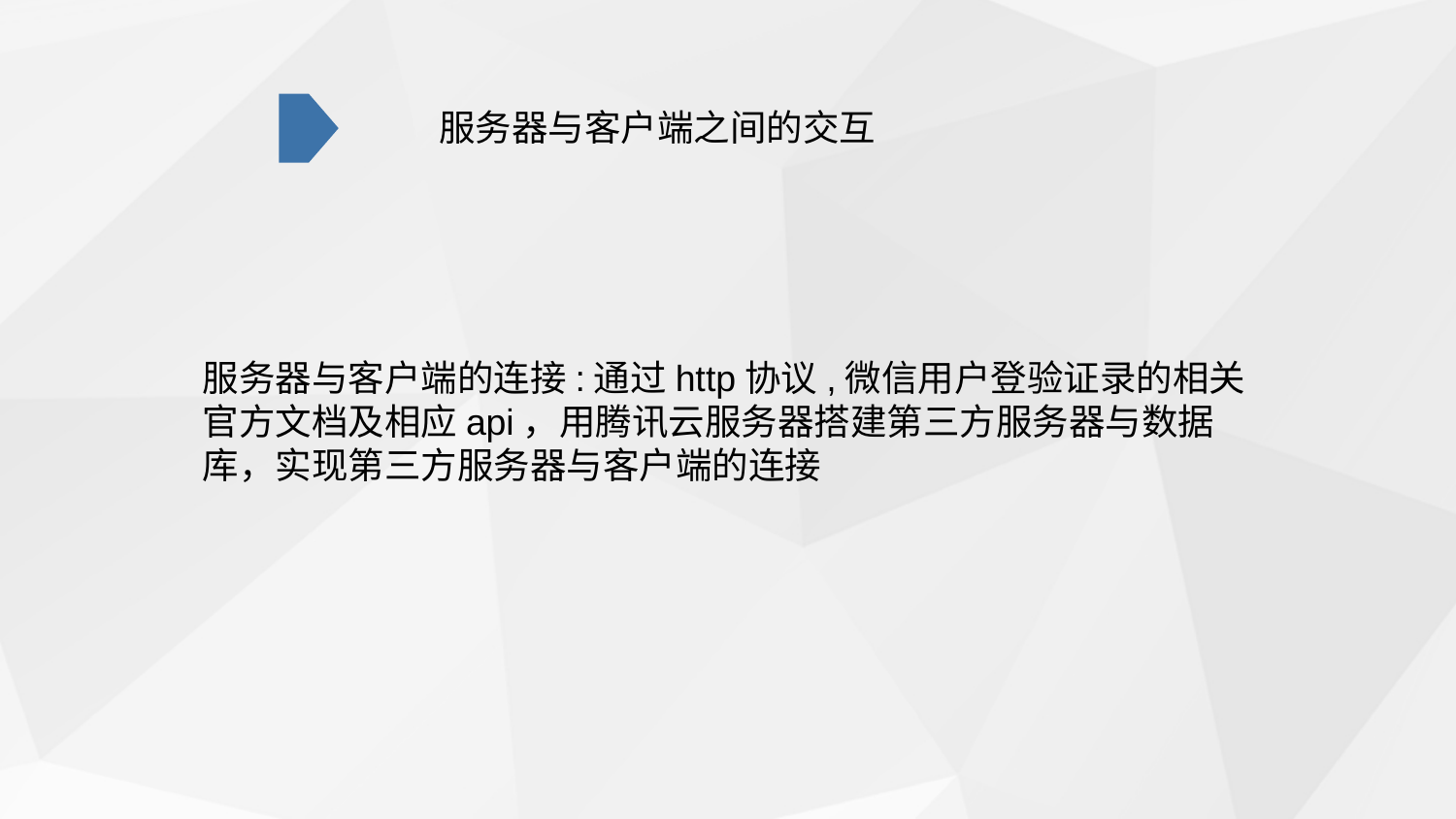

服务器与客户端之间的交互
服务器与客户端的连接:通过http协议,微信用户登验证录的相关官方文档及相应api，用腾讯云服务器搭建第三方服务器与数据库，实现第三方服务器与客户端的连接